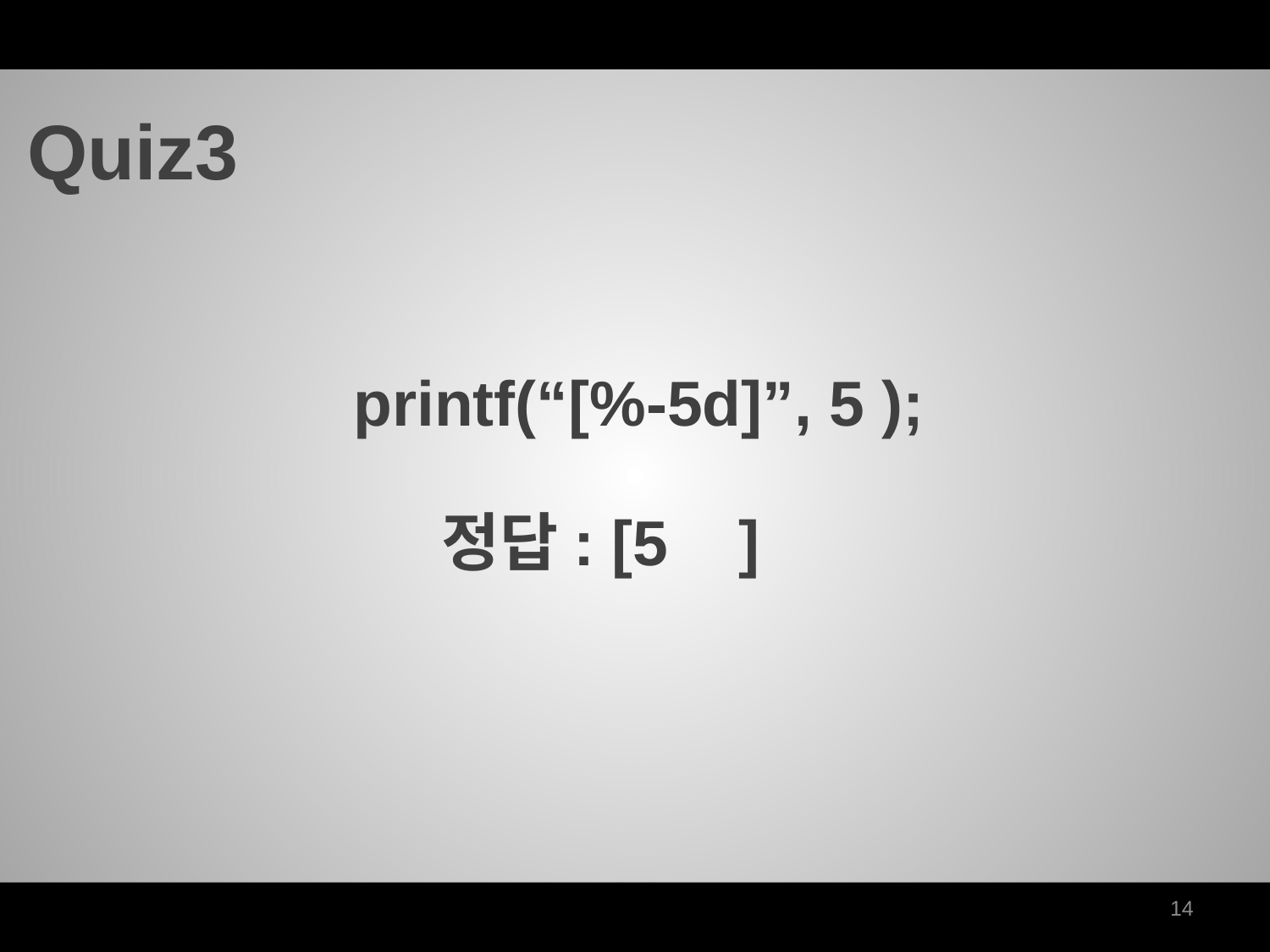

Quiz3
printf(“[%-5d]”, 5 );
정답: [5    ]
14